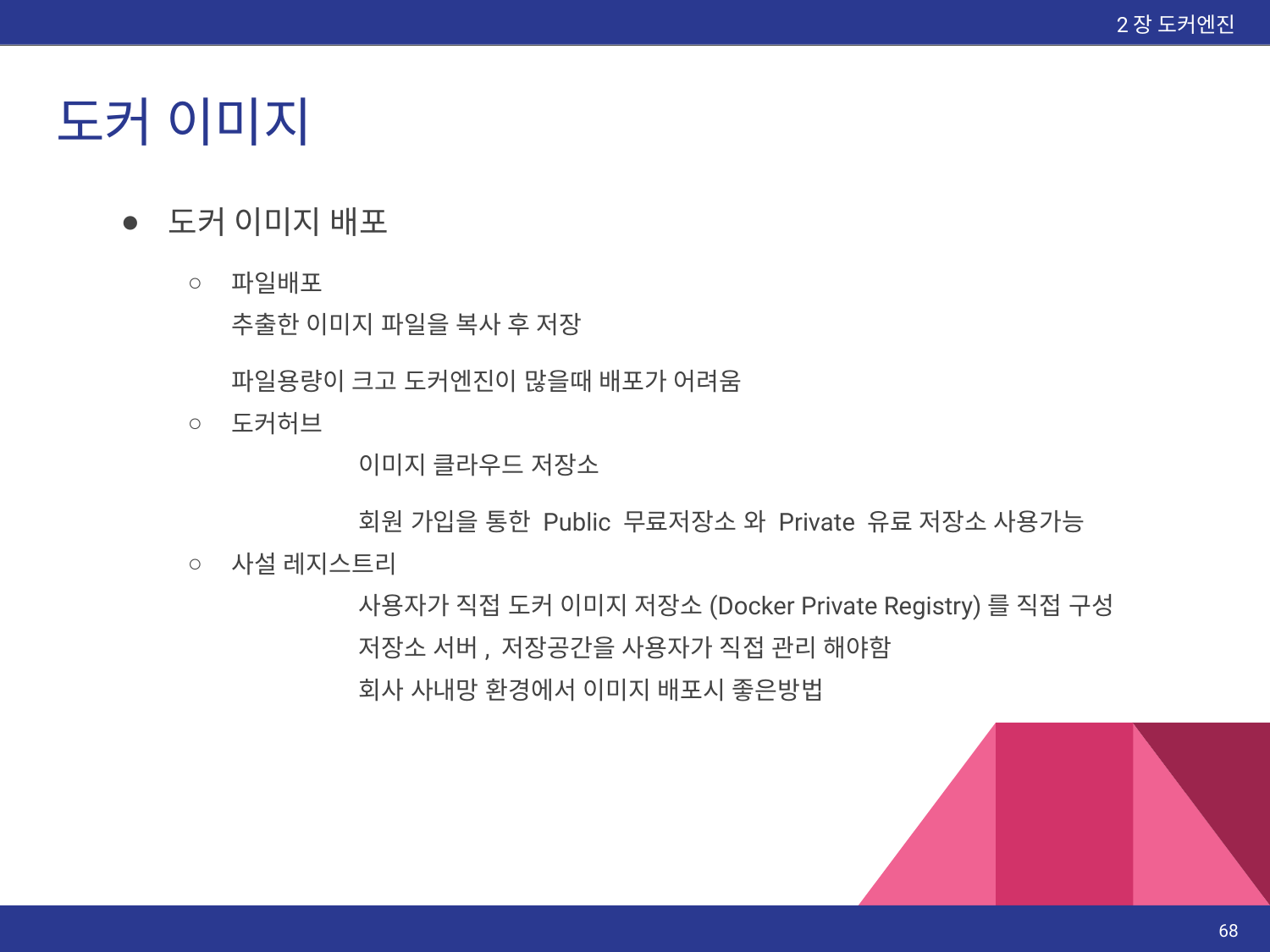

2장 도커엔진
# 도커 이미지
도커 이미지 배포
파일배포
추출한 이미지 파일을 복사 후 저장
파일용량이 크고 도커엔진이 많을때 배포가 어려움
도커허브
		이미지 클라우드 저장소
		회원 가입을 통한 Public 무료저장소 와 Private 유료 저장소 사용가능
사설 레지스트리
		사용자가 직접 도커 이미지 저장소(Docker Private Registry)를 직접 구성
		저장소 서버, 저장공간을 사용자가 직접 관리 해야함
		회사 사내망 환경에서 이미지 배포시 좋은방법
68